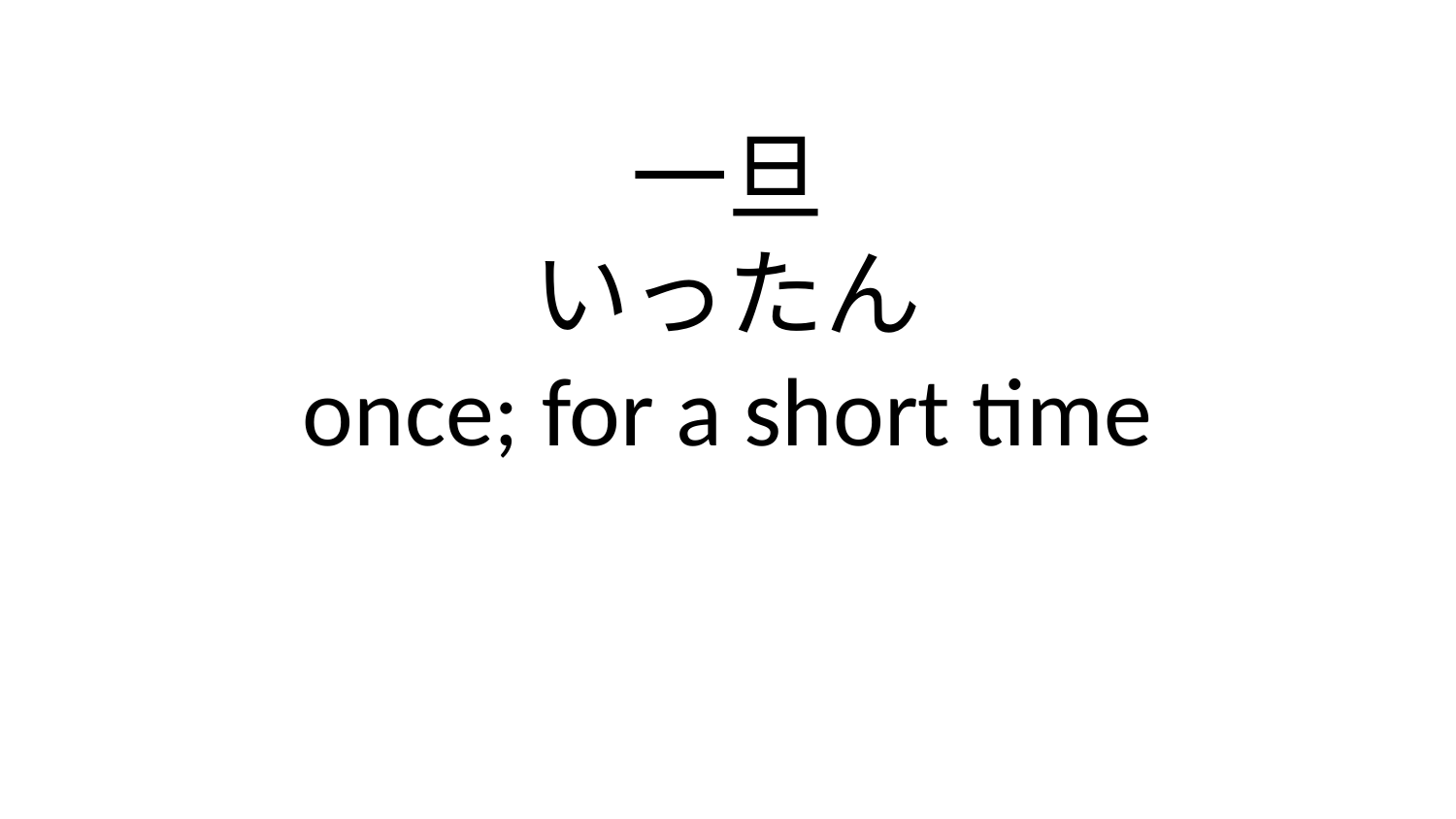

一旦
いったん
once; for a short time